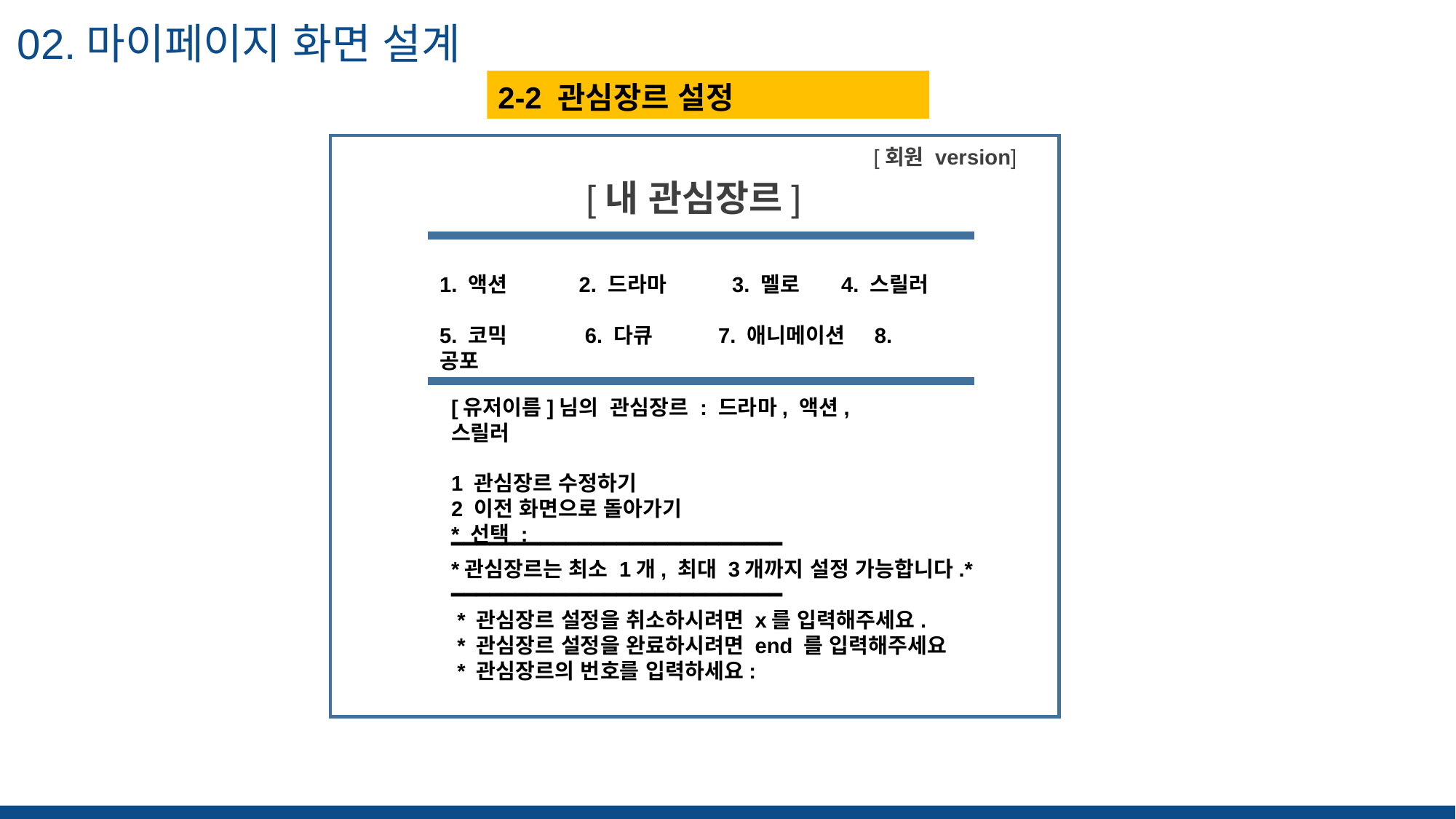

02.마이페이지 화면 설계

2-2 관심장르 설정
“ 해당 슬라이드의 핵심 을 적어주세요 ”

[회원 version]
 [내 관심장르]
1. 액션           2. 드라마          3. 멜로      4. 스릴러

5. 코믹            6. 다큐          7. 애니메이션    8. 공포
[유저이름]님의  관심장르 : 드라마, 액션,스릴러

1 관심장르 수정하기
2 이전 화면으로 돌아가기
* 선택 :
━━━━━━━━━━━━━━━━━━━━━━━━━━
*관심장르는 최소 1개, 최대 3개까지 설정 가능합니다.*
━━━━━━━━━━━━━━━━━━━━━━━━━━
 * 관심장르 설정을 취소하시려면 x를 입력해주세요.
 * 관심장르 설정을 완료하시려면 end 를 입력해주세요
 * 관심장르의 번호를 입력하세요: